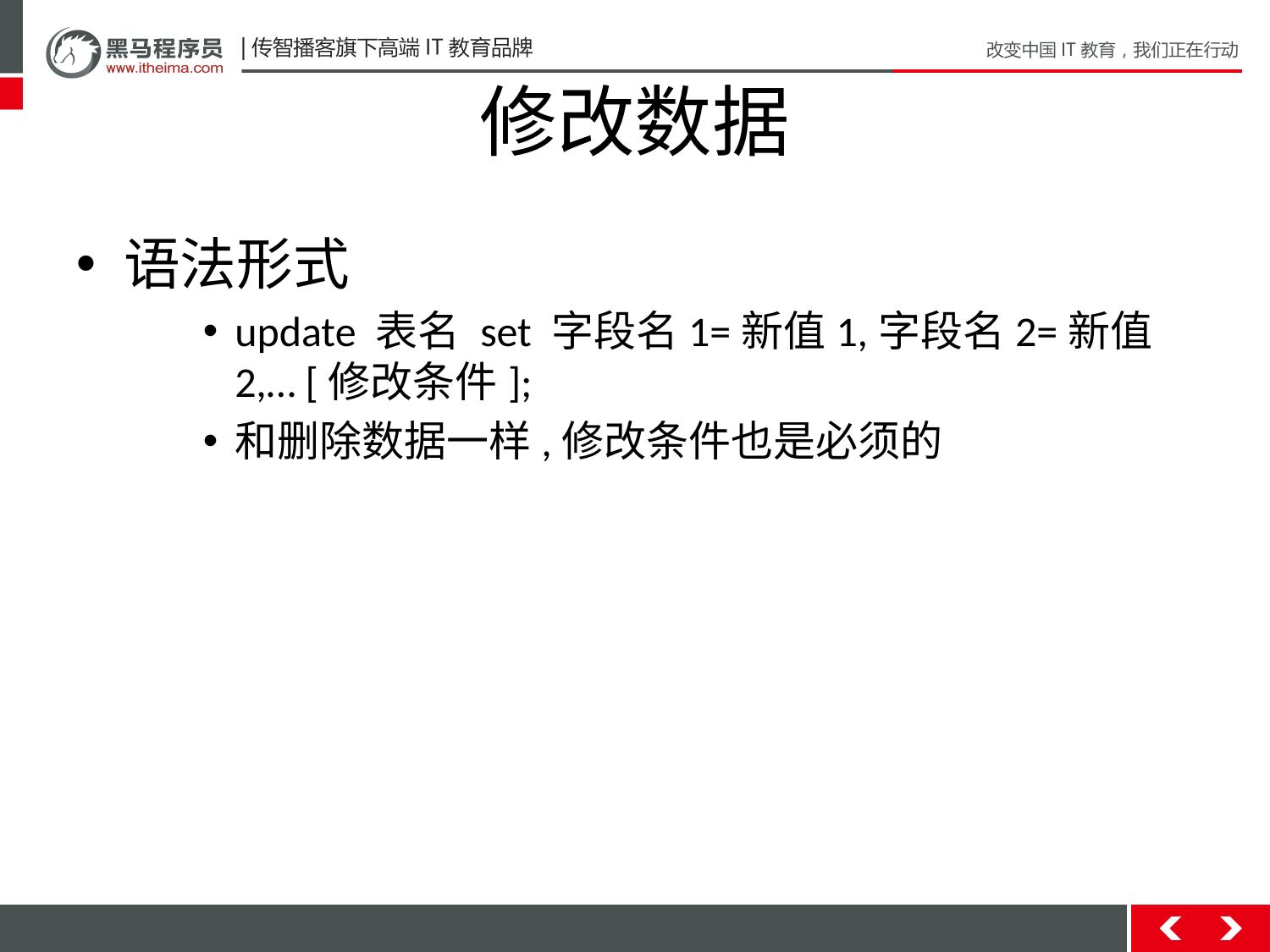

# 修改数据
语法形式
update 表名 set 字段名1=新值1,字段名2=新值2,… [修改条件];
和删除数据一样,修改条件也是必须的